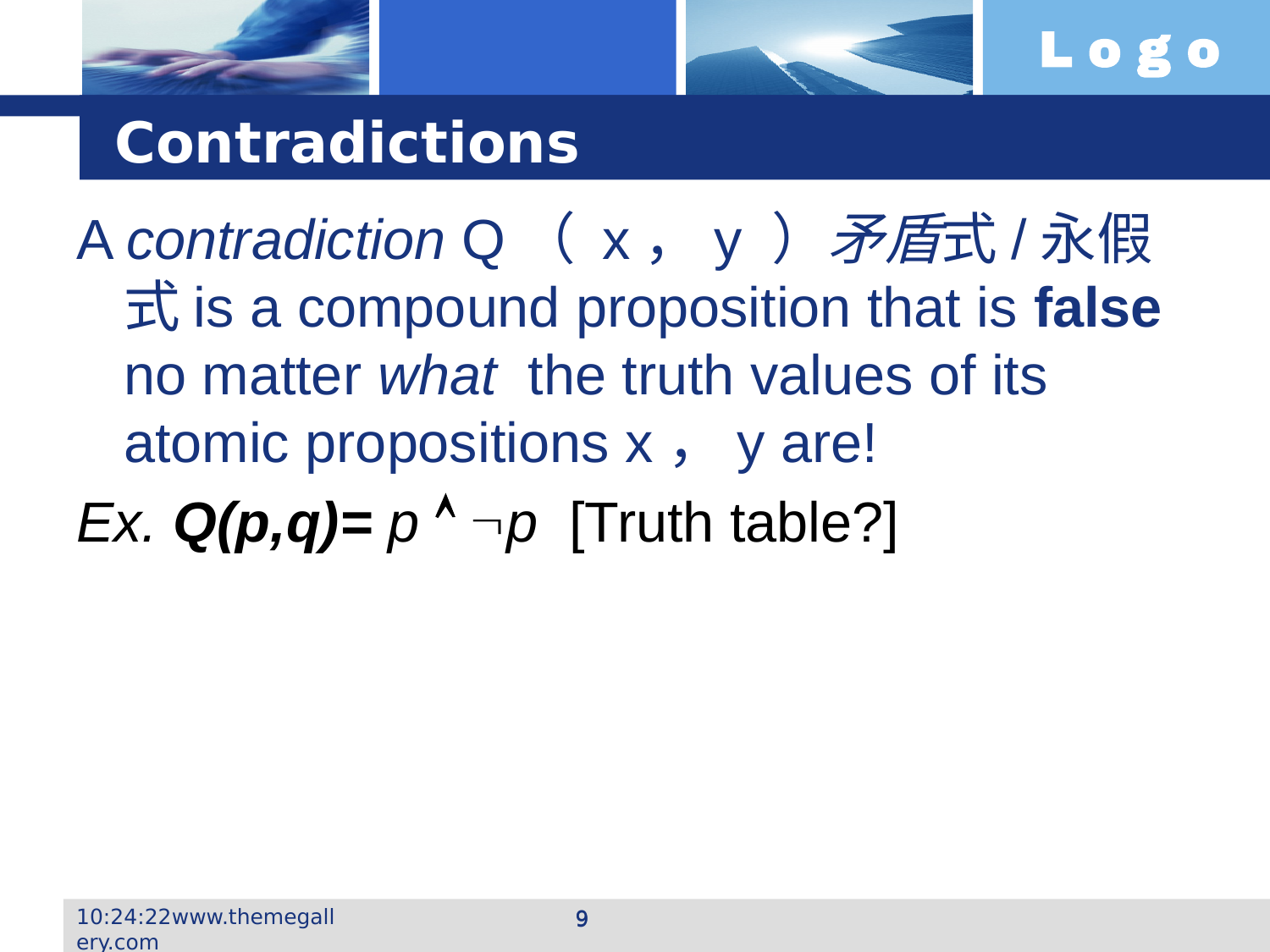

# Contradictions
A contradiction Q（ x，y ）矛盾式/永假式is a compound proposition that is false no matter what  the truth values of its atomic propositions x，y are!
Ex. Q(p,q)= p ∧ ¬p  [Truth table?]
10:24:22www.themegallery.com
9
9